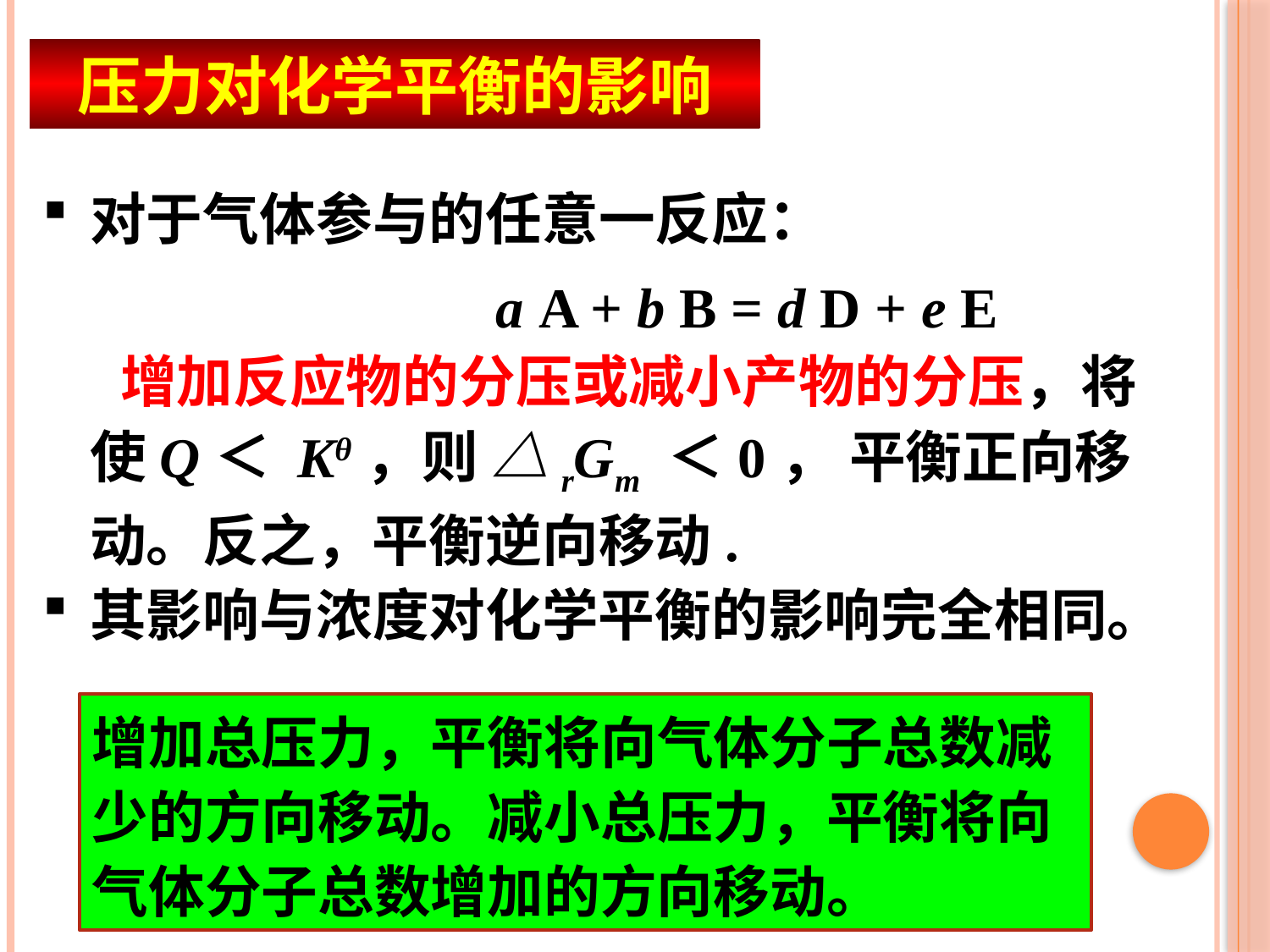

压力对化学平衡的影响

对于气体参与的任意一反应：
                                a A + b B = d D + e E
     增加反应物的分压或减小产物的分压，将使Q＜ Kθ，则 △rGm ＜0， 平衡正向移动。反之，平衡逆向移动.
其影响与浓度对化学平衡的影响完全相同。
增加总压力，平衡将向气体分子总数减少的方向移动。减小总压力，平衡将向气体分子总数增加的方向移动。
129